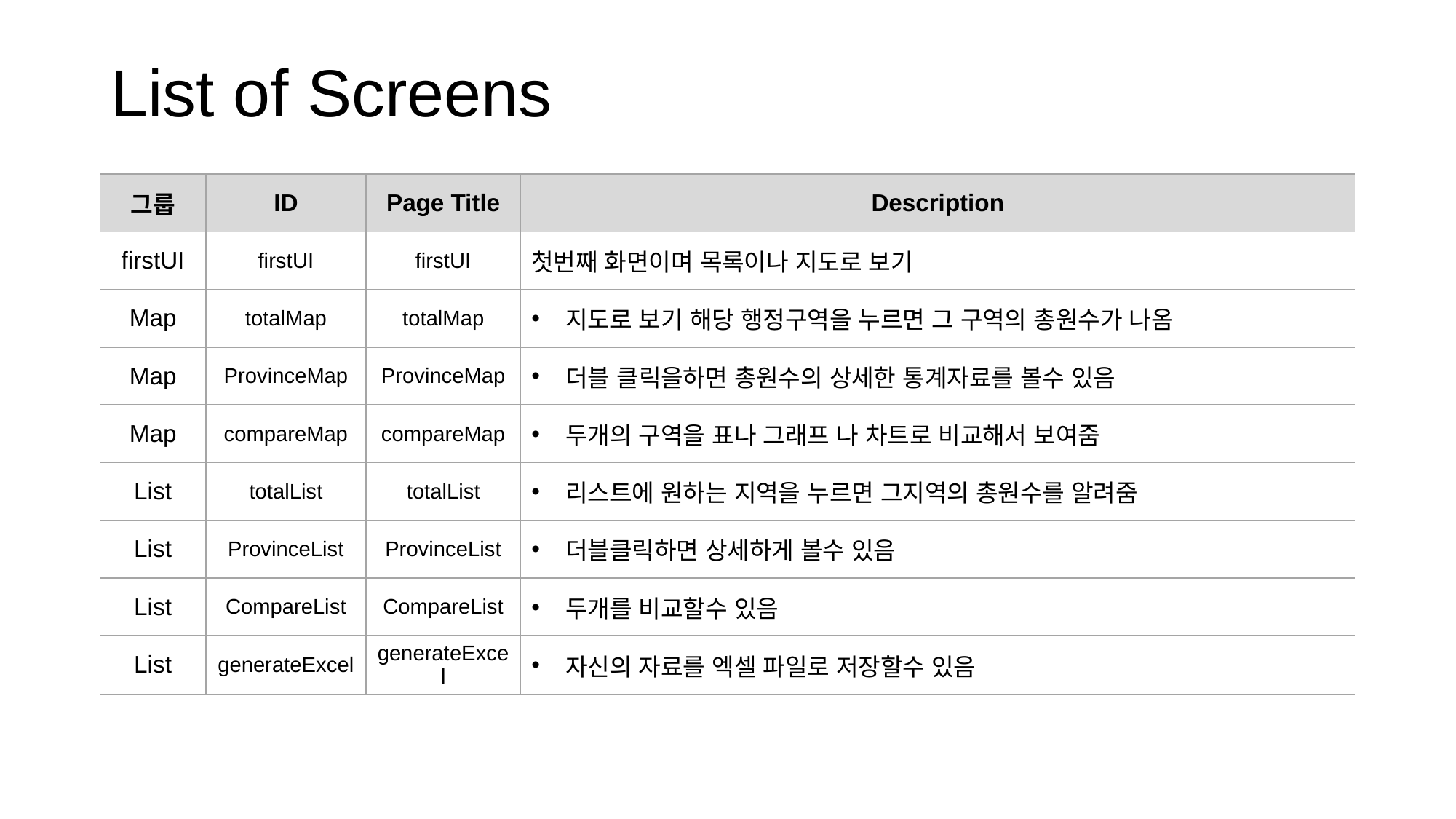

# List of Screens
| 그룹 | ID | Page Title | Description |
| --- | --- | --- | --- |
| firstUI | firstUI | firstUI | 첫번째 화면이며 목록이나 지도로 보기 |
| Map | totalMap | totalMap | 지도로 보기 해당 행정구역을 누르면 그 구역의 총원수가 나옴 |
| Map | ProvinceMap | ProvinceMap | 더블 클릭을하면 총원수의 상세한 통계자료를 볼수 있음 |
| Map | compareMap | compareMap | 두개의 구역을 표나 그래프 나 차트로 비교해서 보여줌 |
| List | totalList | totalList | 리스트에 원하는 지역을 누르면 그지역의 총원수를 알려줌 |
| List | ProvinceList | ProvinceList | 더블클릭하면 상세하게 볼수 있음 |
| List | CompareList | CompareList | 두개를 비교할수 있음 |
| List | generateExcel | generateExcel | 자신의 자료를 엑셀 파일로 저장할수 있음 |